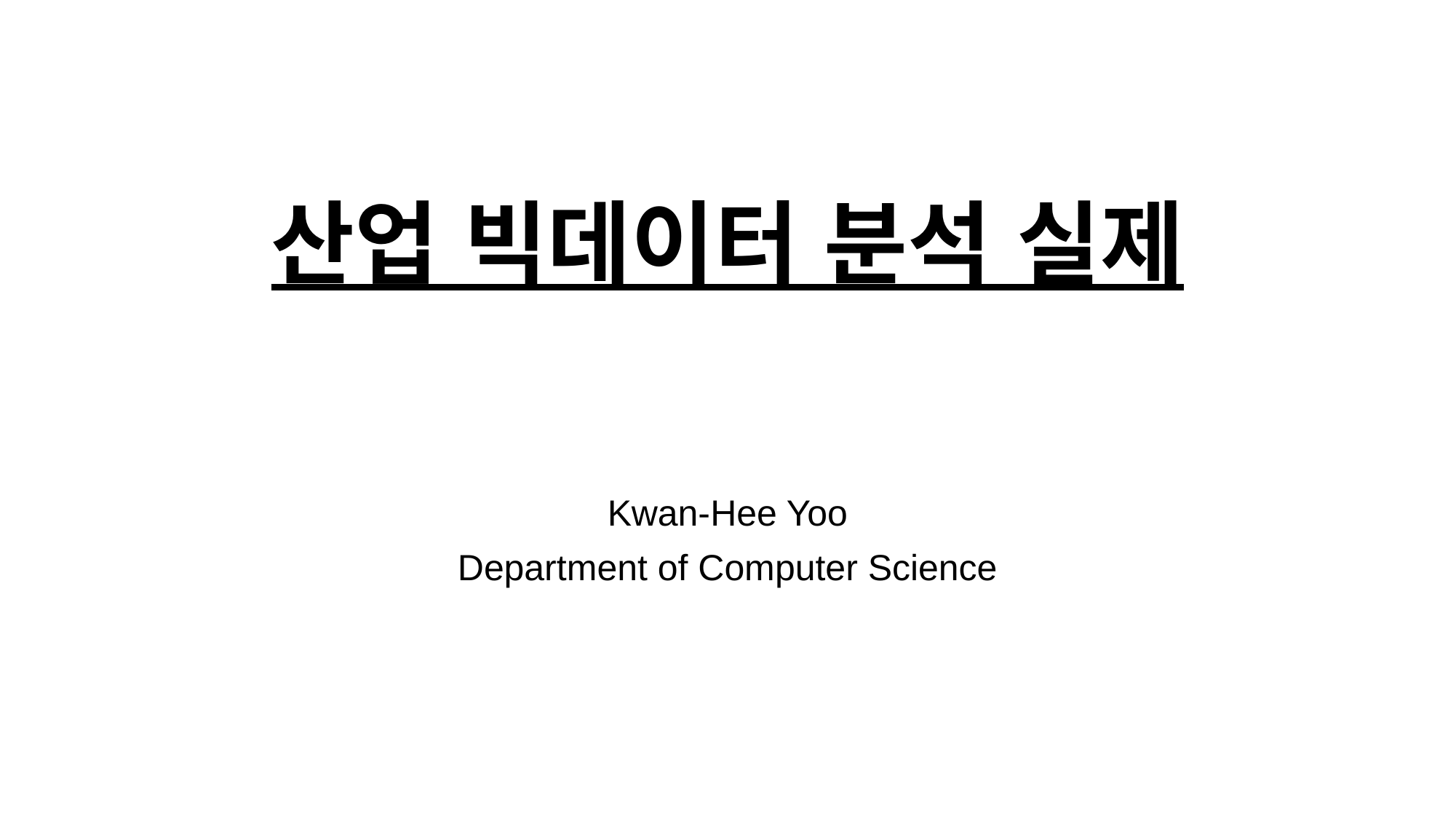

# 산업 빅데이터 분석 실제

Kwan-Hee Yoo
Department of Computer Science